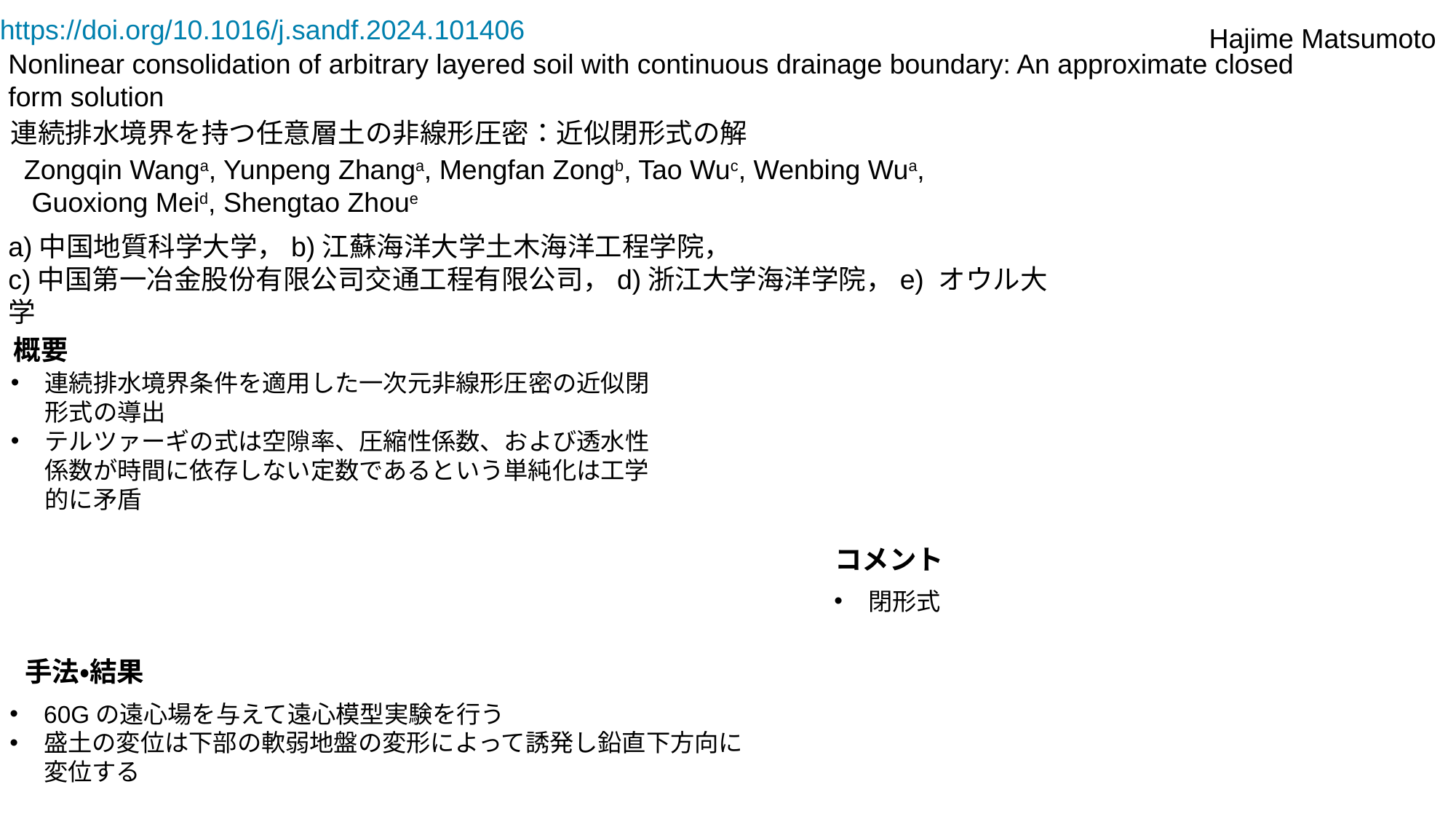

https://doi.org/10.1016/j.sandf.2024.101406
Hajime Matsumoto
Nonlinear consolidation of arbitrary layered soil with continuous drainage boundary: An approximate closed form solution
連続排水境界を持つ任意層土の非線形圧密：近似閉形式の解
Zongqin Wanga, Yunpeng Zhanga, Mengfan Zongb, Tao Wuc, Wenbing Wua,
 Guoxiong Meid, Shengtao Zhoue
a)中国地質科学大学，b)江蘇海洋大学土木海洋工程学院，
c)中国第一冶金股份有限公司交通工程有限公司，d)浙江大学海洋学院，e) オウル大学
概要
連続排水境界条件を適用した一次元非線形圧密の近似閉形式の導出
テルツァーギの式は空隙率、圧縮性係数、および透水性係数が時間に依存しない定数であるという単純化は工学的に矛盾
コメント
閉形式
手法・結果
60Gの遠心場を与えて遠心模型実験を行う
盛土の変位は下部の軟弱地盤の変形によって誘発し鉛直下方向に変位する